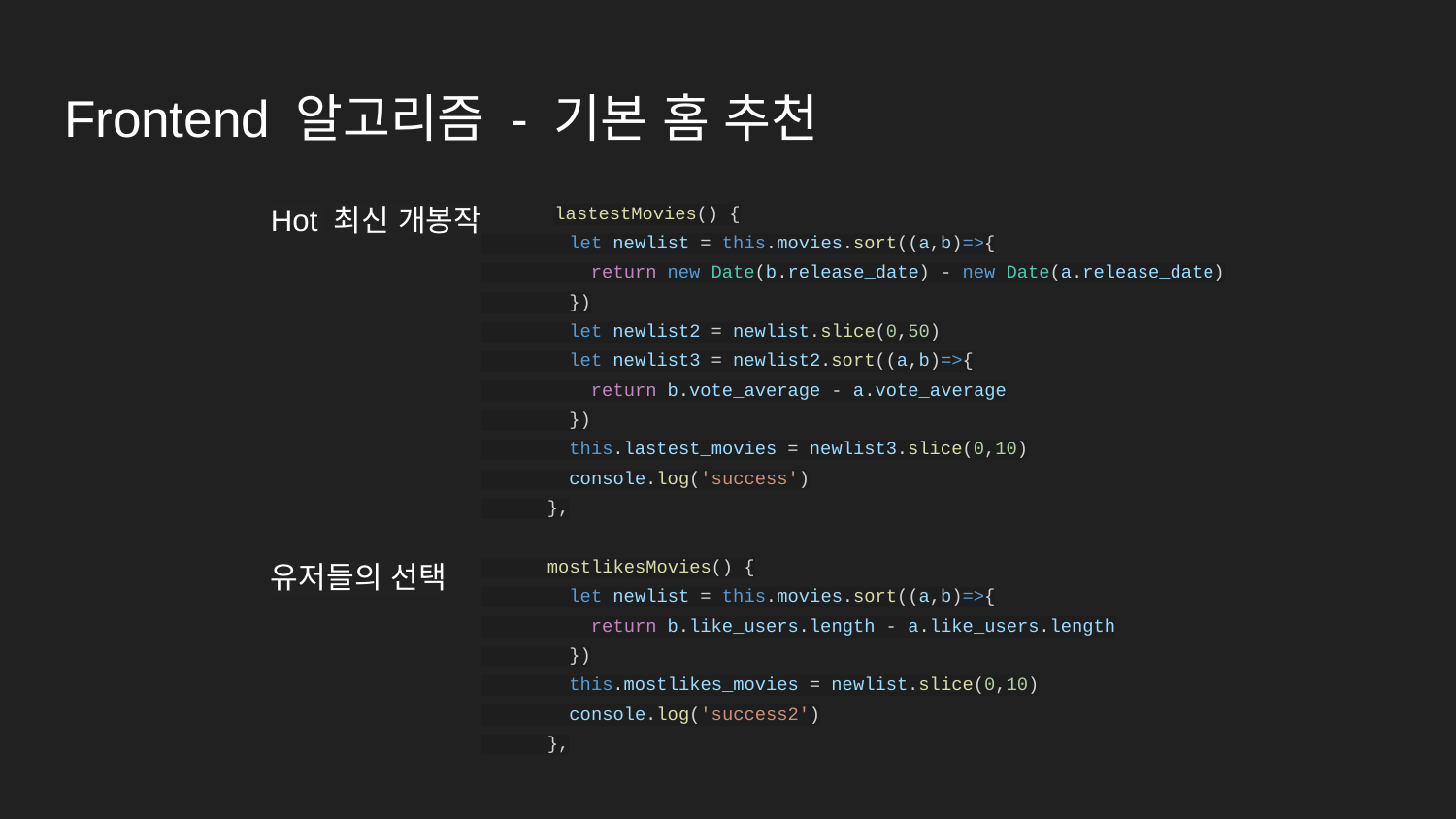

# Frontend 알고리즘 - 기본 홈 추천
Hot 최신 개봉작
lastestMovies() {
        let newlist = this.movies.sort((a,b)=>{
          return new Date(b.release_date) - new Date(a.release_date)
        })
        let newlist2 = newlist.slice(0,50)
        let newlist3 = newlist2.sort((a,b)=>{
          return b.vote_average - a.vote_average
        })
        this.lastest_movies = newlist3.slice(0,10)
        console.log('success')
      },

      mostlikesMovies() {
        let newlist = this.movies.sort((a,b)=>{
          return b.like_users.length - a.like_users.length
        })
        this.mostlikes_movies = newlist.slice(0,10)
        console.log('success2')
      },
유저들의 선택